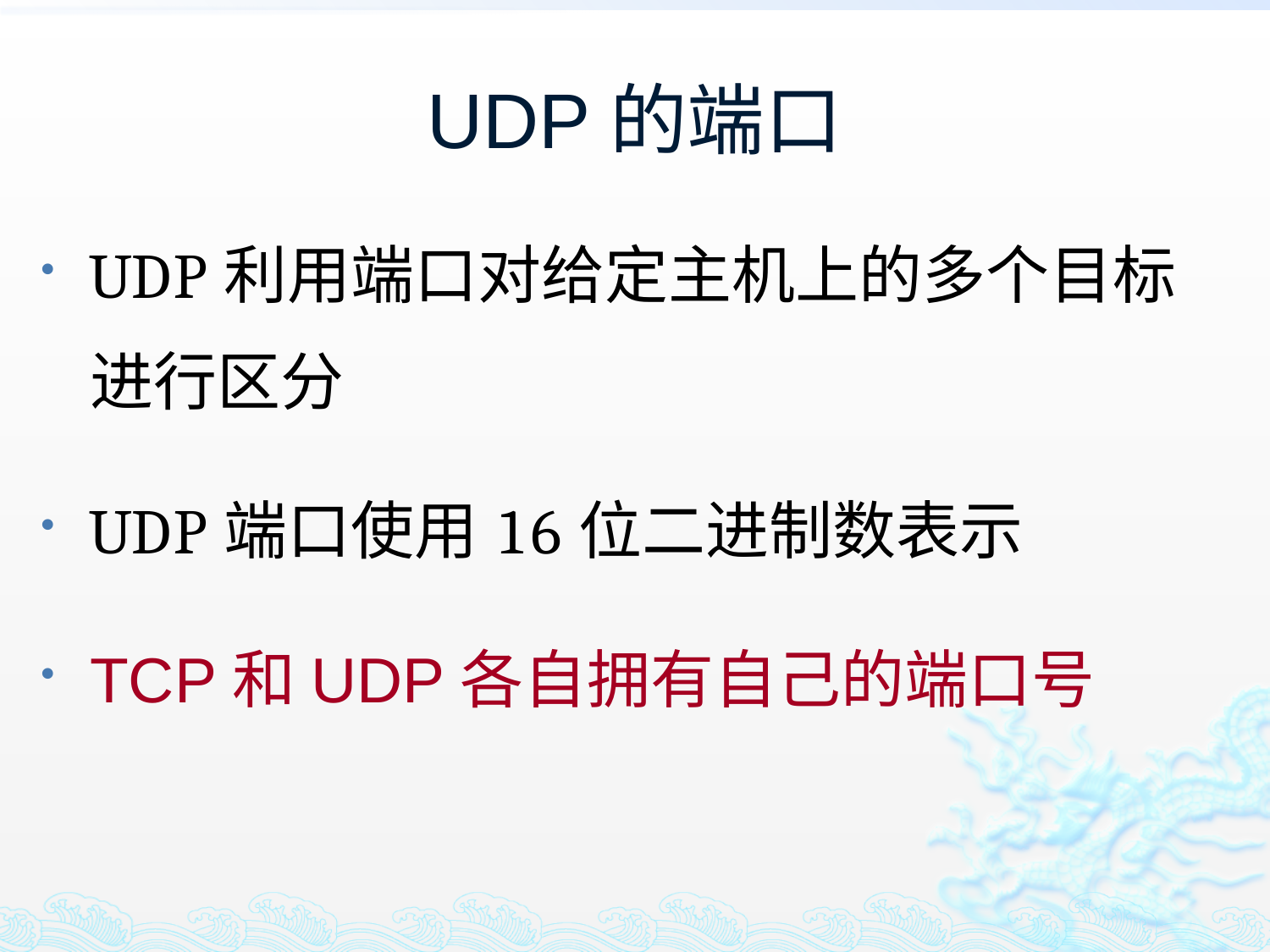

# UDP的端口
UDP利用端口对给定主机上的多个目标进行区分
UDP端口使用16位二进制数表示
TCP和UDP各自拥有自己的端口号